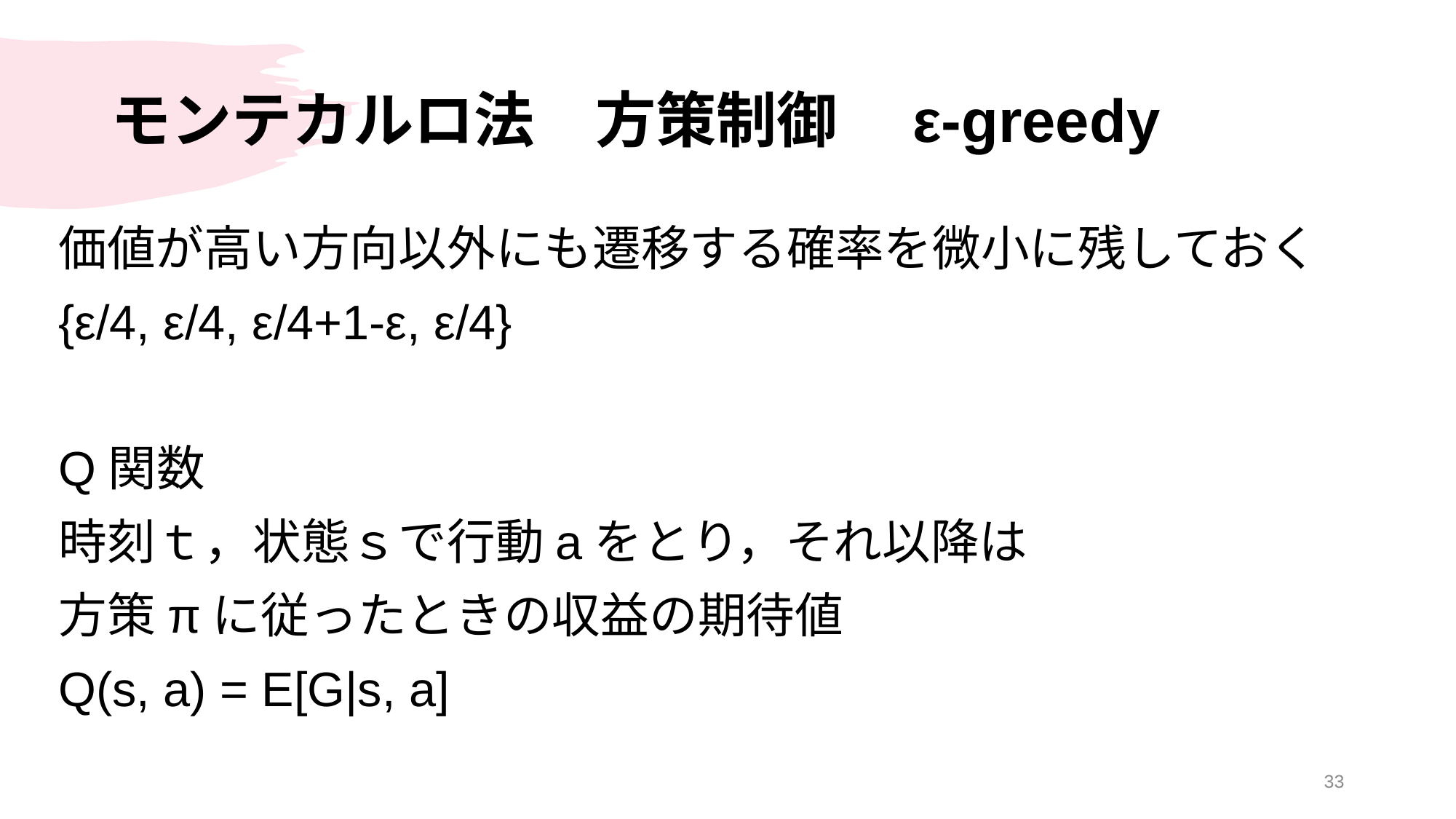

# モンテカルロ法　方策制御　ε-greedy
価値が高い方向以外にも遷移する確率を微小に残しておく
{ε/4, ε/4, ε/4+1-ε, ε/4}

Q関数
時刻ｔ，状態ｓで行動aをとり，それ以降は
方策πに従ったときの収益の期待値
Q(s, a) = E[G|s, a]

33